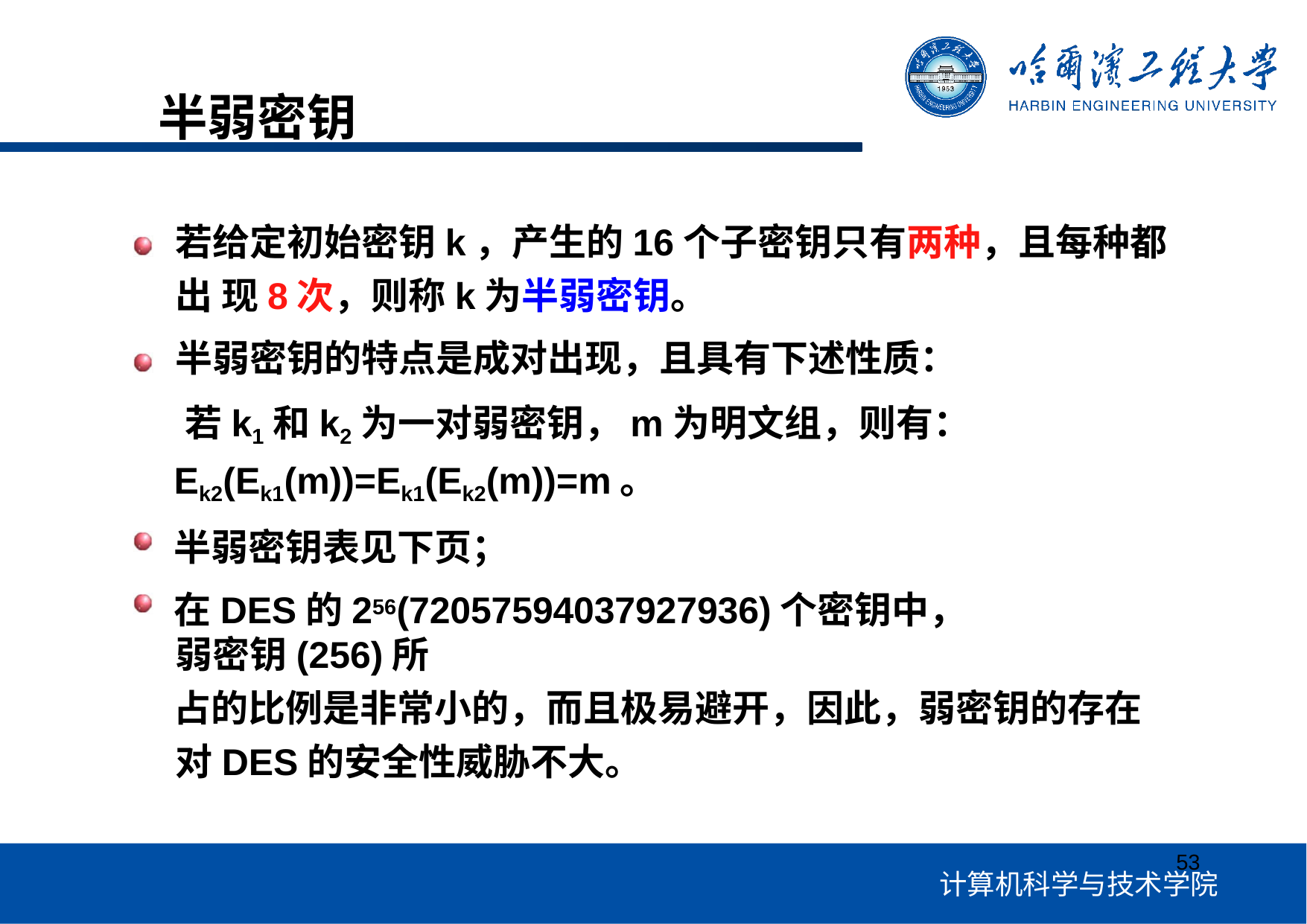

# 半弱密钥
若给定初始密钥k，产生的16个子密钥只有两种，且每种都出 现8次，则称k为半弱密钥。
半弱密钥的特点是成对出现，且具有下述性质： 若k1和k2为一对弱密钥，m为明文组，则有：
Ek2(Ek1(m))=Ek1(Ek2(m))=m。
半弱密钥表见下页；
在DES的256(72057594037927936)个密钥中，弱密钥(256)所
占的比例是非常小的，而且极易避开，因此，弱密钥的存在 对DES的安全性威胁不大。

53